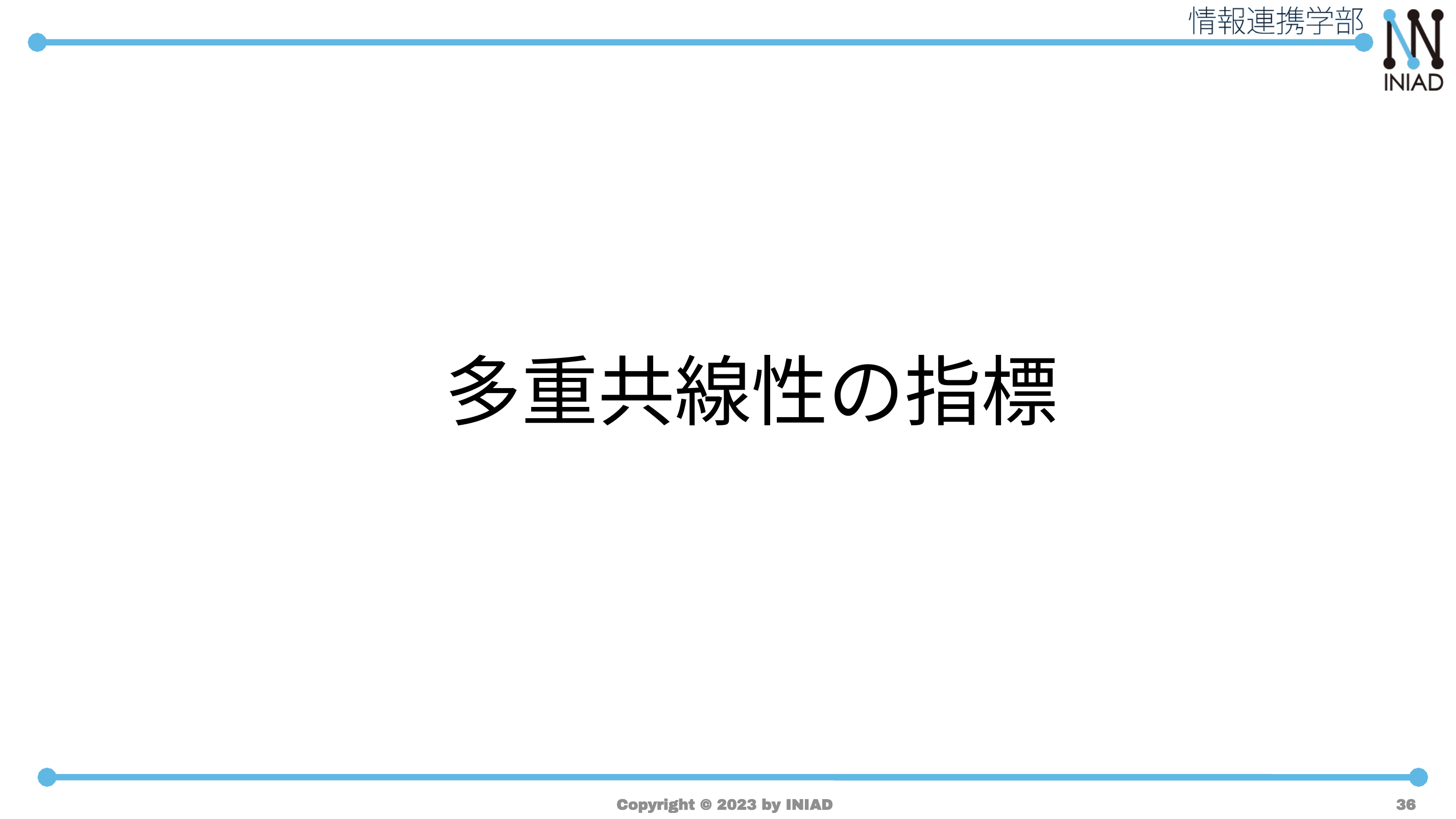

多重共線性の指標
Copyright © 2023 by INIAD
36